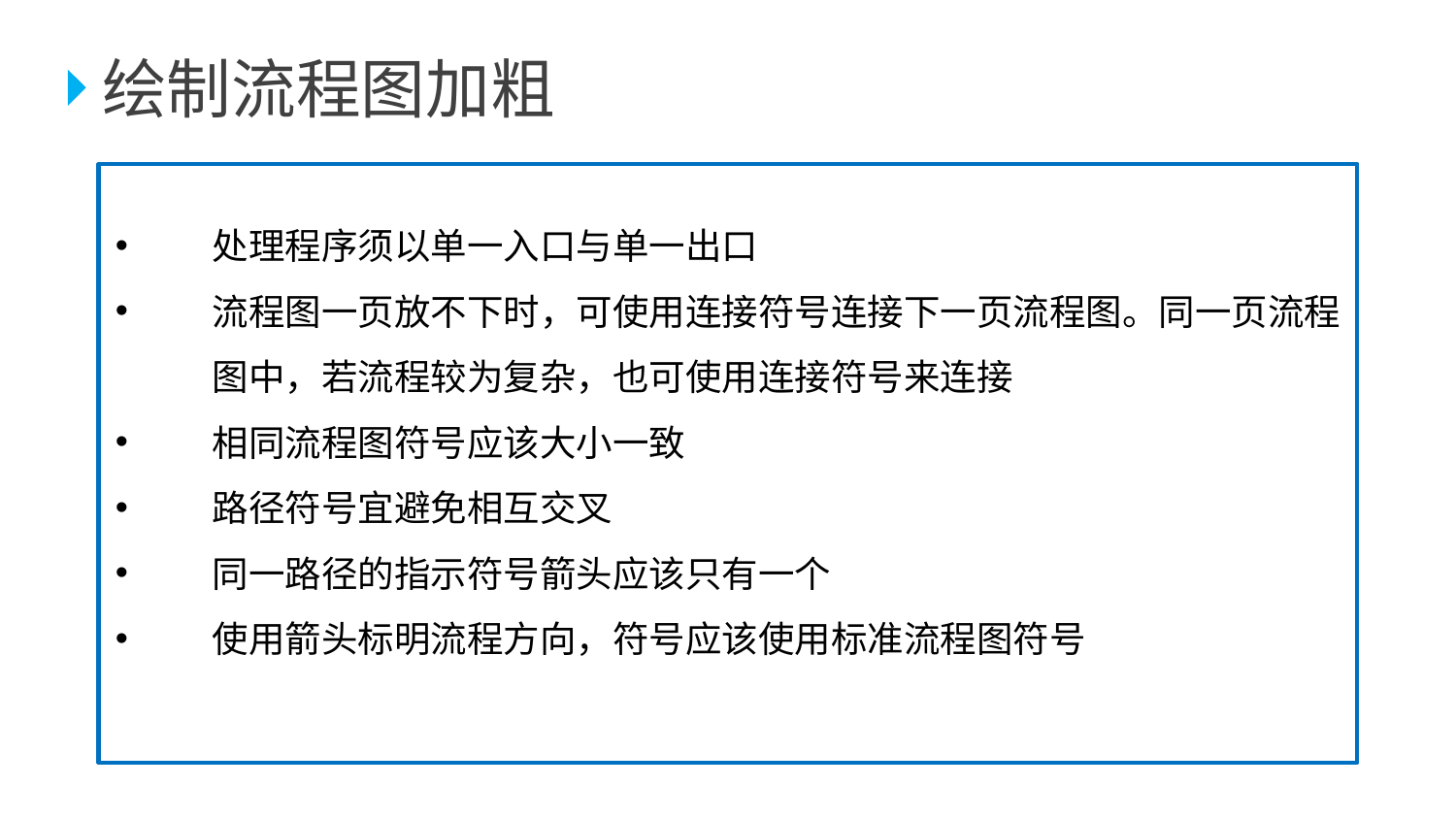

绘制流程图加粗

处理程序须以单一入口与单一出口
流程图一页放不下时，可使用连接符号连接下一页流程图。同一页流程图中，若流程较为复杂，也可使用连接符号来连接
相同流程图符号应该大小一致
路径符号宜避免相互交叉
同一路径的指示符号箭头应该只有一个
使用箭头标明流程方向，符号应该使用标准流程图符号